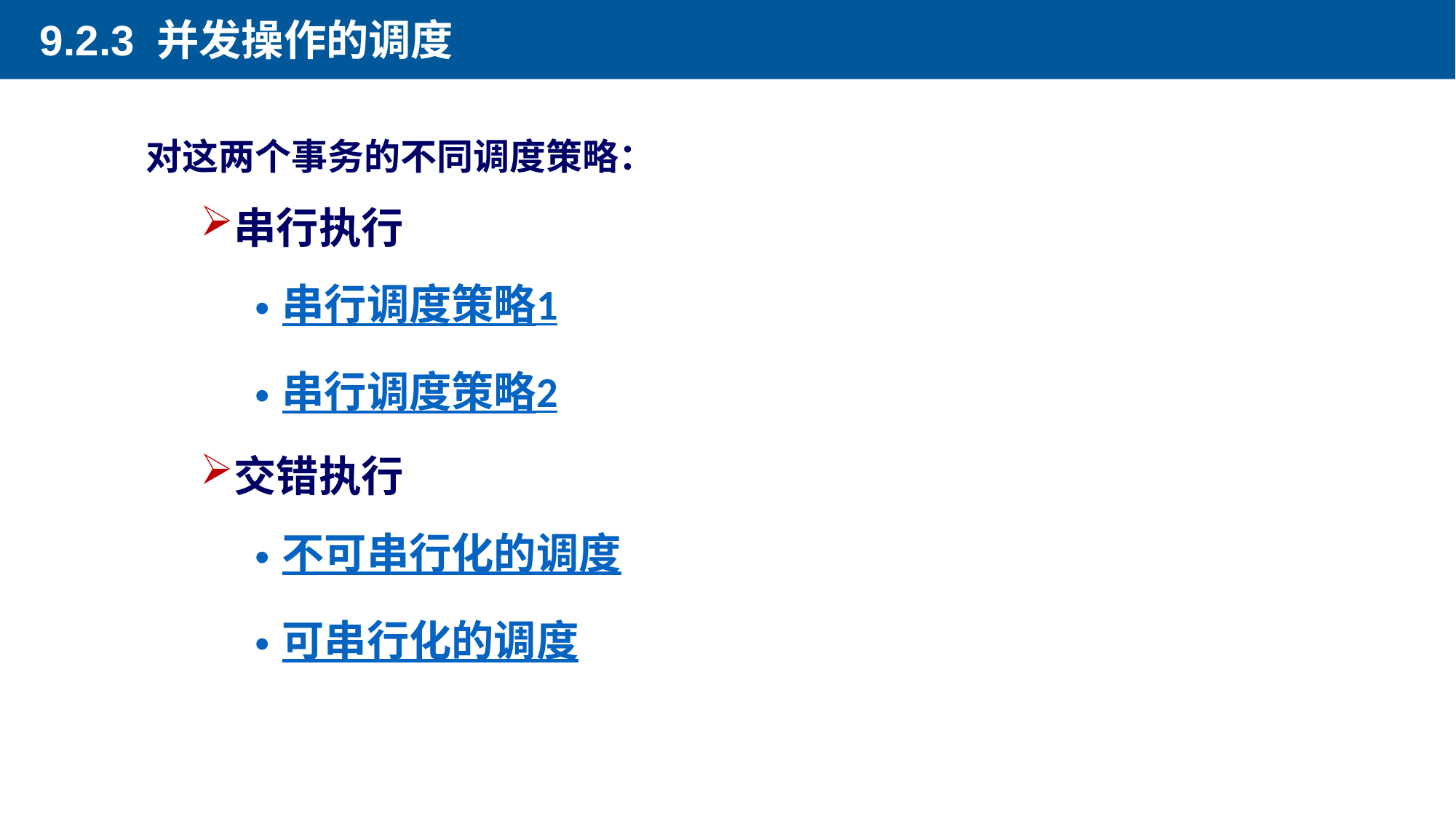

9.2.3 并发操作的调度
对这两个事务的不同调度策略：
串行执行
串行调度策略1
串行调度策略2
交错执行
不可串行化的调度
可串行化的调度